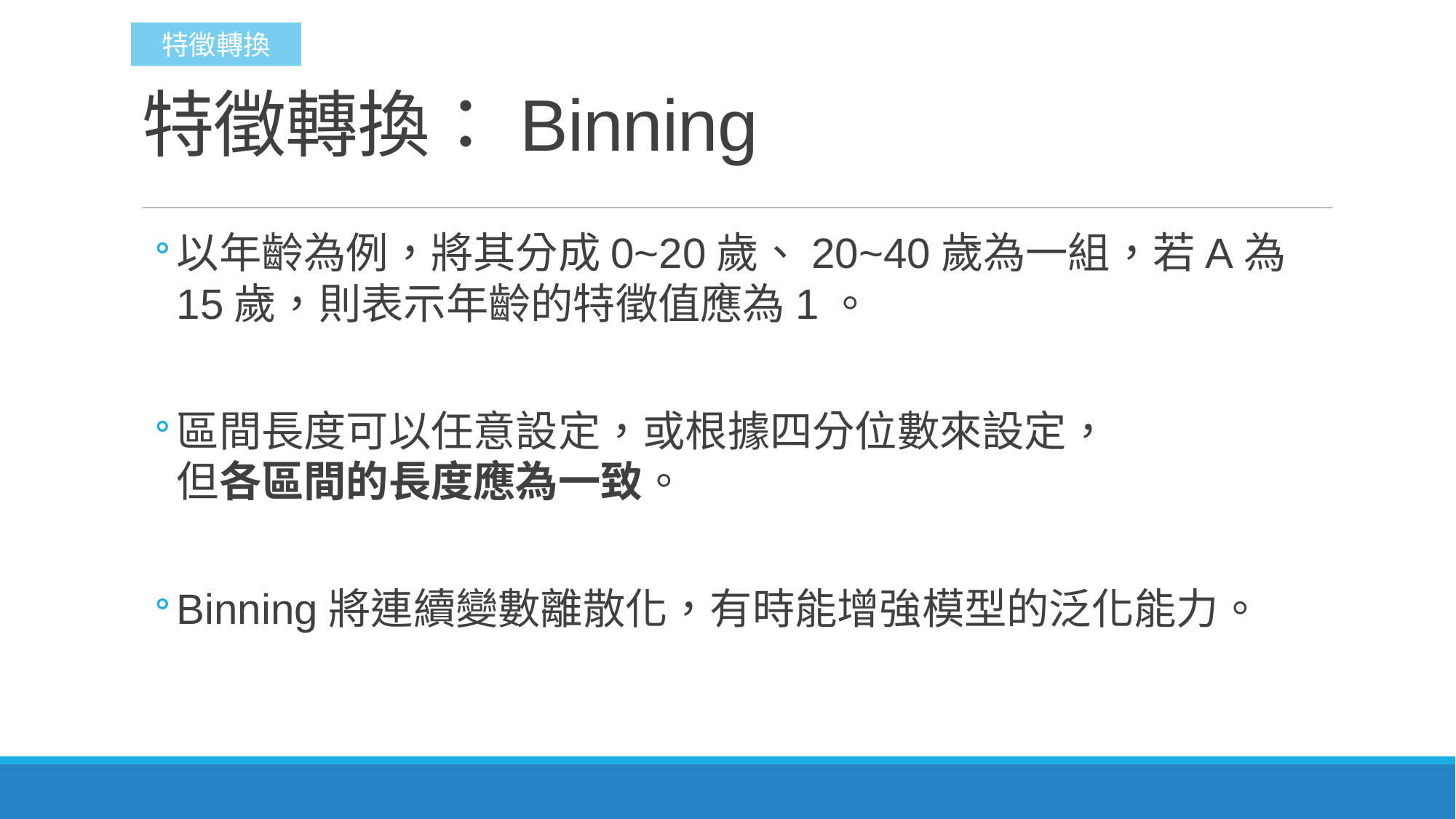

特徵轉換
# 特徵轉換：Binning
以年齡為例，將其分成0~20歲、20~40歲為一組，若A為15歲，則表示年齡的特徵值應為1。

區間長度可以任意設定，或根據四分位數來設定，
但各區間的長度應為一致。

Binning將連續變數離散化，有時能增強模型的泛化能力。